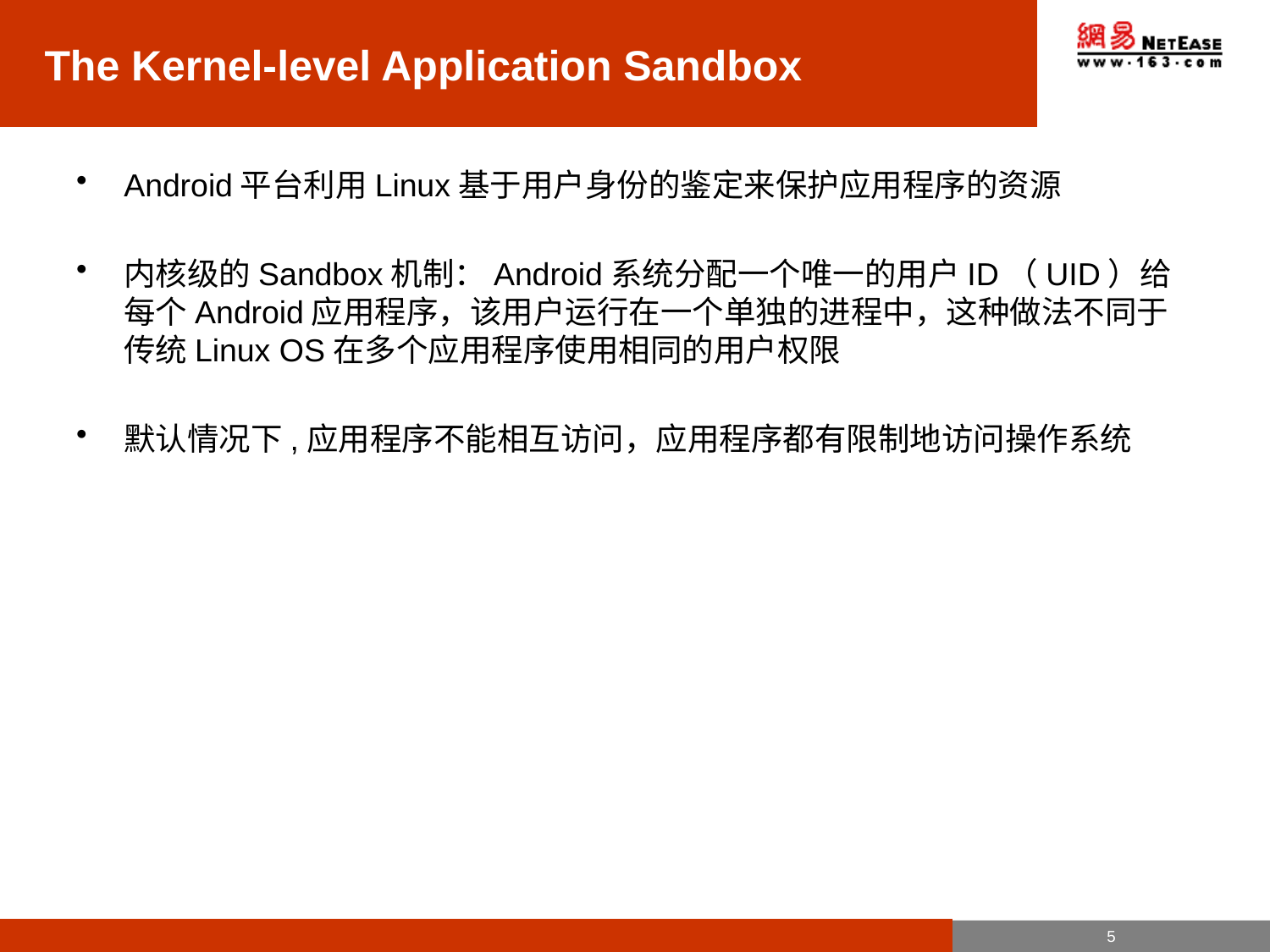

# The Kernel-level Application Sandbox
Android平台利用Linux基于用户身份的鉴定来保护应用程序的资源

内核级的Sandbox机制：Android系统分配一个唯一的用户ID（UID）给每个Android应用程序，该用户运行在一个单独的进程中，这种做法不同于传统Linux OS在多个应用程序使用相同的用户权限

默认情况下,应用程序不能相互访问，应用程序都有限制地访问操作系统

5